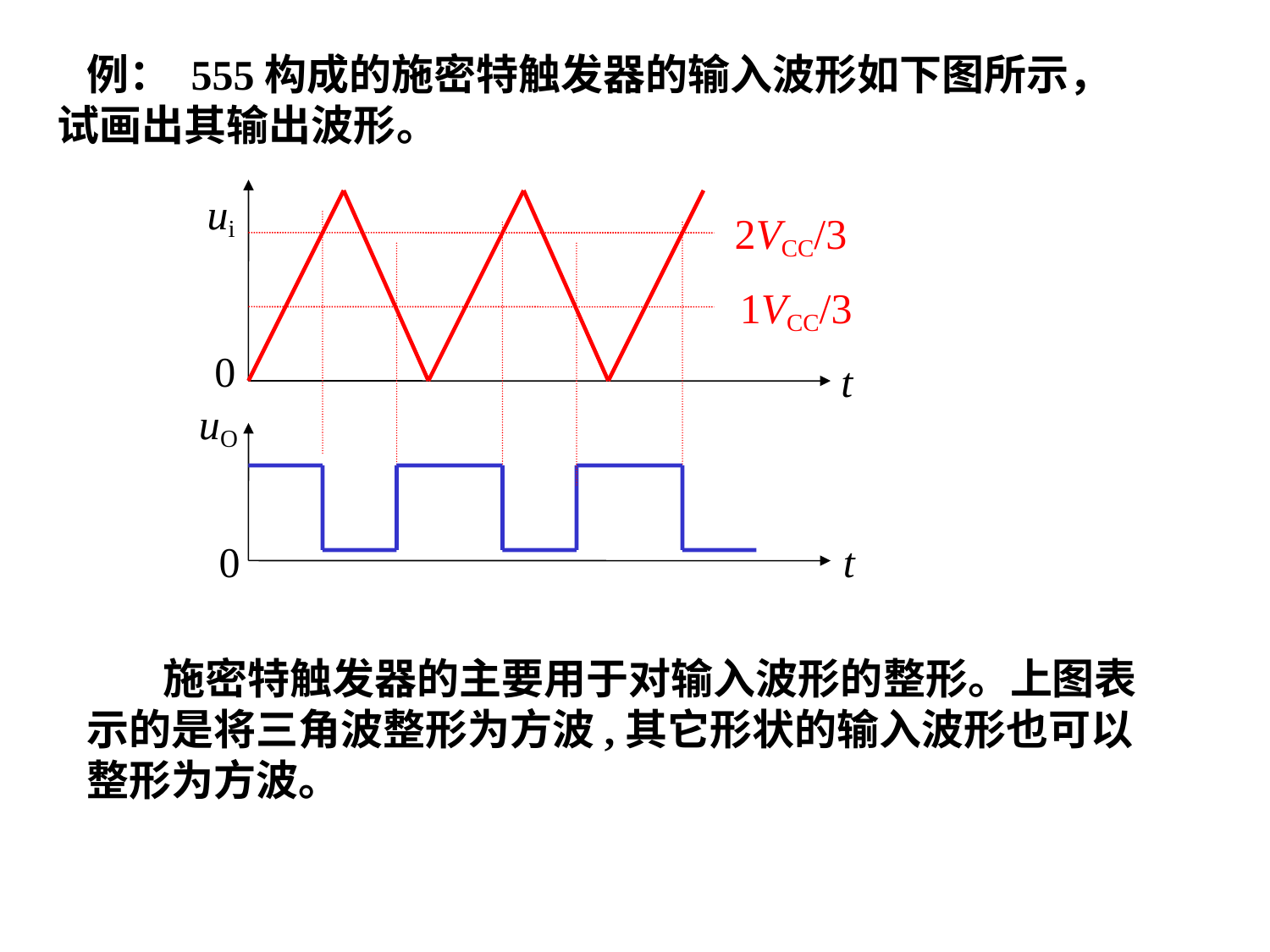

例： 555构成的施密特触发器的输入波形如下图所示，试画出其输出波形。

ui

2VCC/3

1VCC/3

0
t

uO

0
t

       施密特触发器的主要用于对输入波形的整形。上图表示的是将三角波整形为方波,其它形状的输入波形也可以整形为方波。